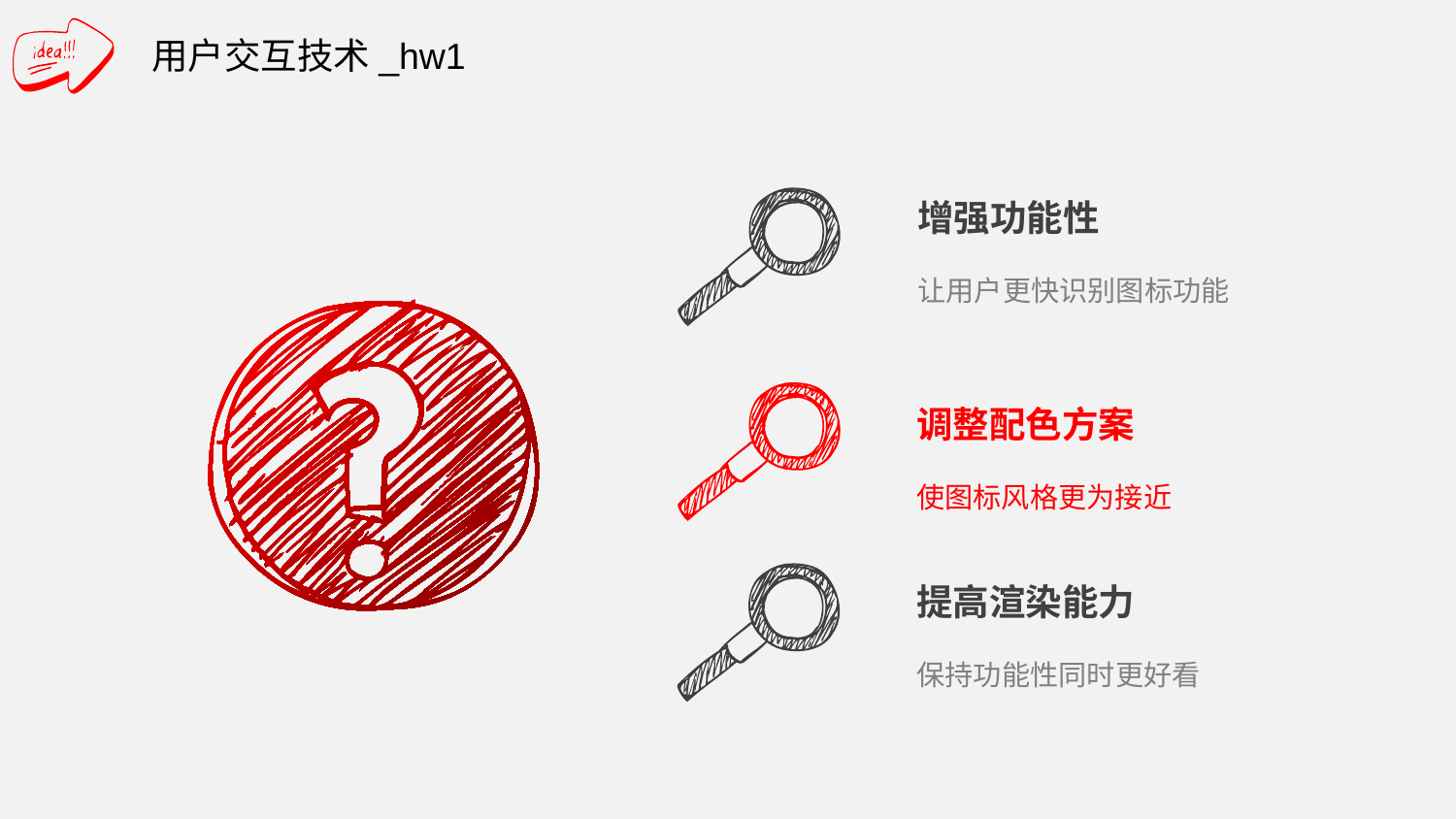

用户交互技术_hw1

增强功能性

让用户更快识别图标功能

调整配色方案

使图标风格更为接近

提高渲染能力

保持功能性同时更好看